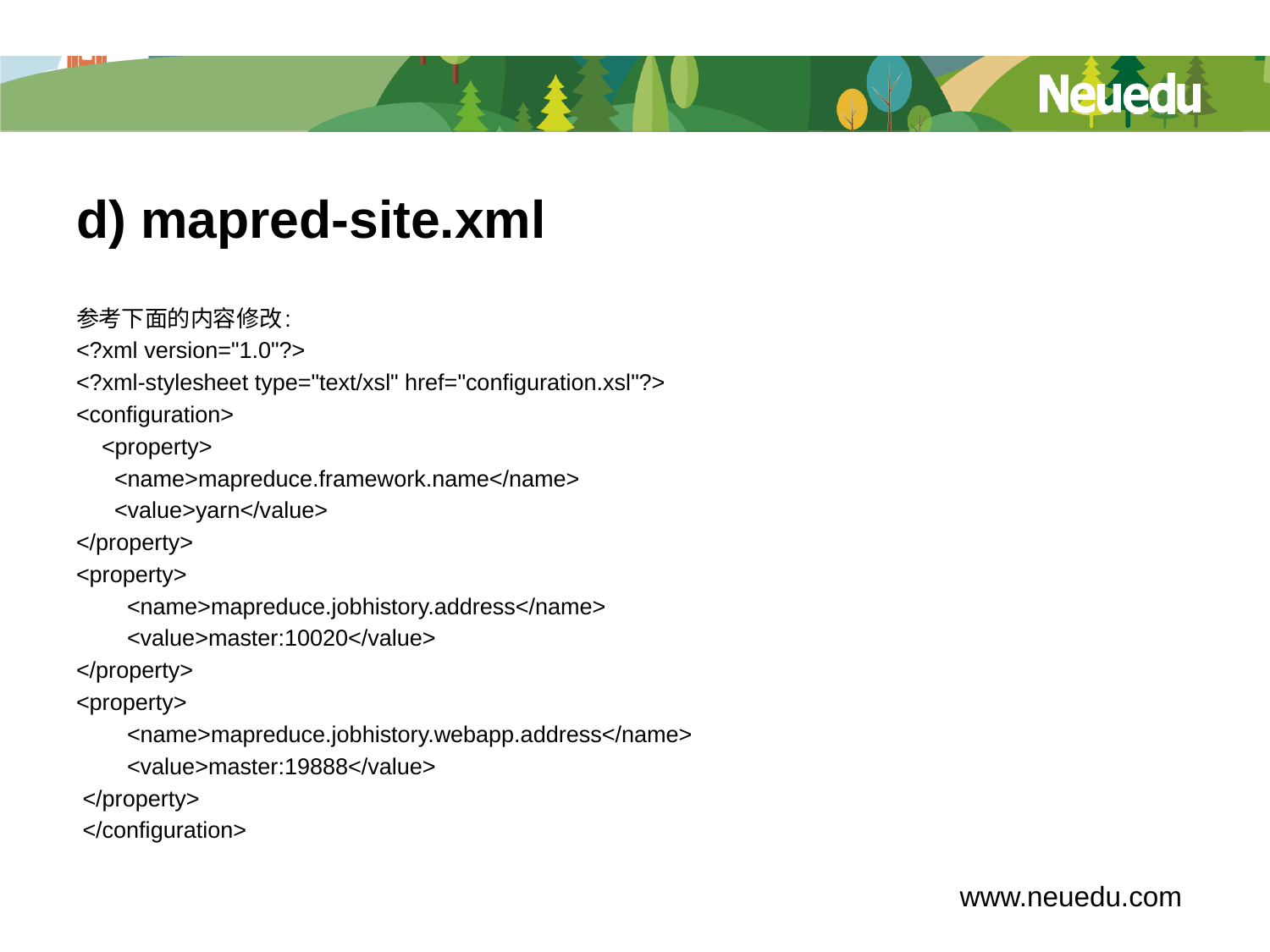

# d) mapred-site.xml
参考下面的内容修改:
<?xml version="1.0"?>
<?xml-stylesheet type="text/xsl" href="configuration.xsl"?>
<configuration>
    <property>
      <name>mapreduce.framework.name</name>
      <value>yarn</value>
</property>
<property>
        <name>mapreduce.jobhistory.address</name>
        <value>master:10020</value>
</property>
<property>
        <name>mapreduce.jobhistory.webapp.address</name>
        <value>master:19888</value>
 </property>
 </configuration>